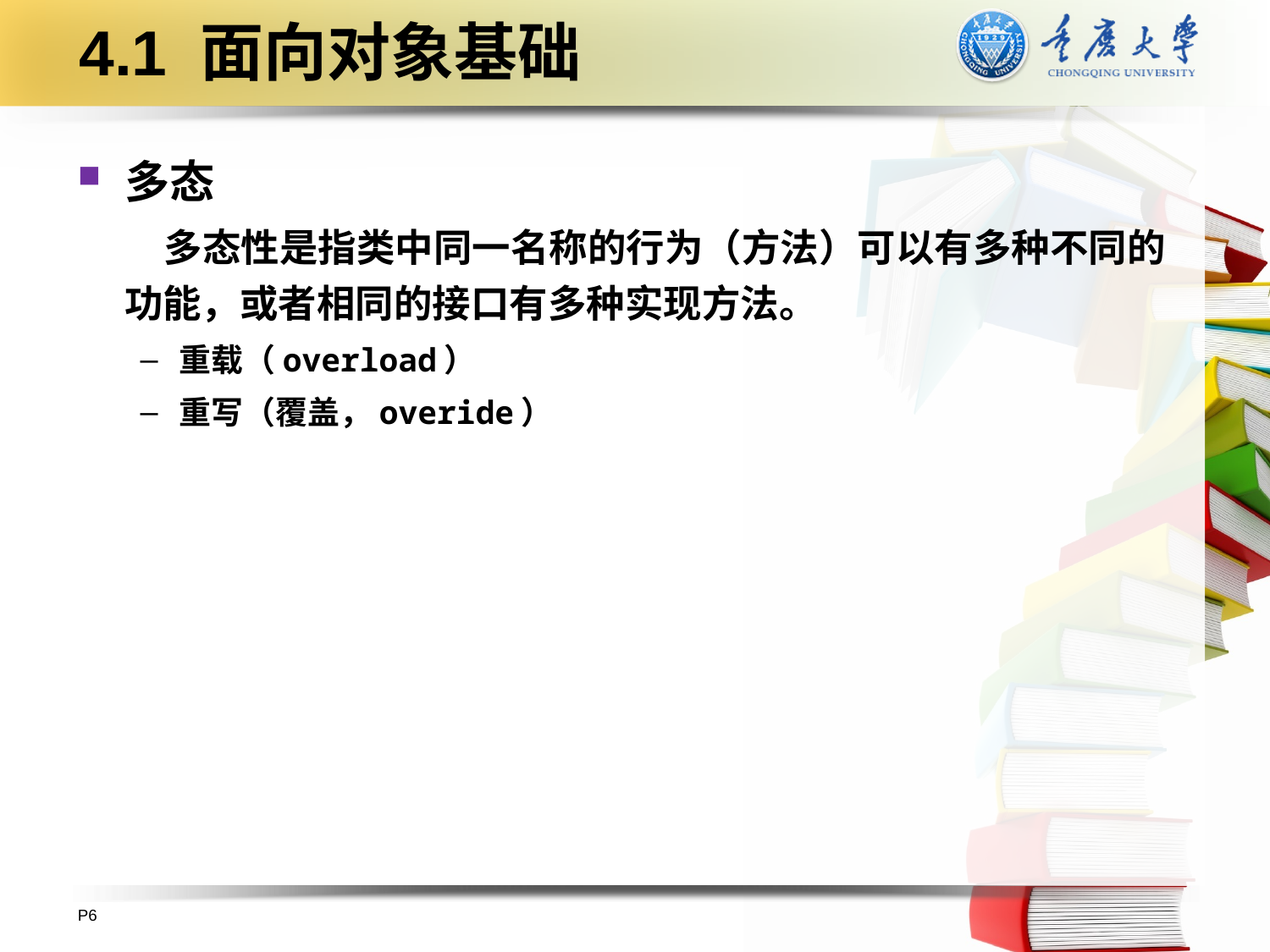

# 4.1 面向对象基础
多态
         多态性是指类中同一名称的行为（方法）可以有多种不同的功能，或者相同的接口有多种实现方法。
重载（overload）
重写（覆盖，overide）

P6